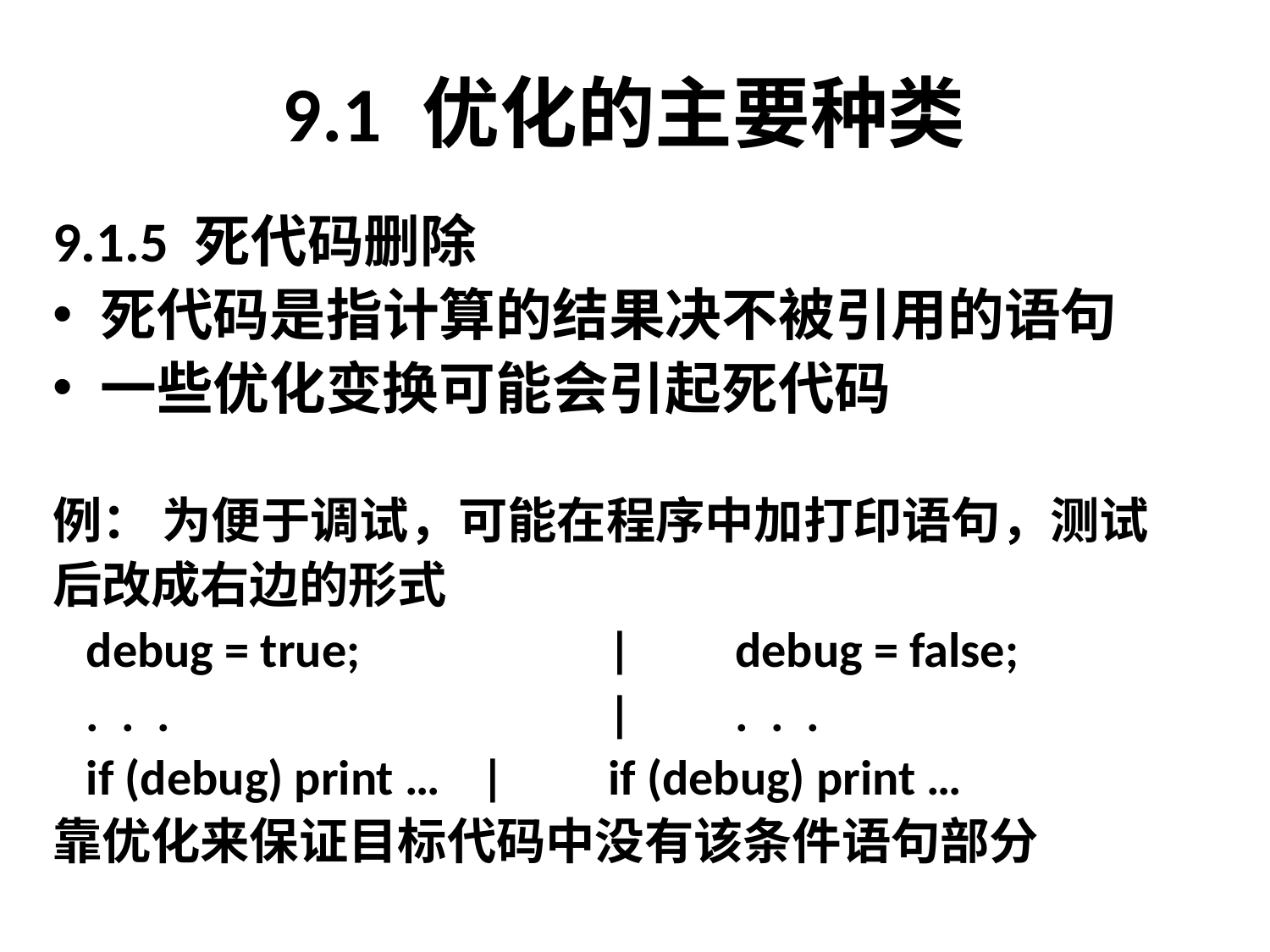

# 9.1 优化的主要种类
9.1.5 死代码删除
死代码是指计算的结果决不被引用的语句
一些优化变换可能会引起死代码

例： 为便于调试，可能在程序中加打印语句，测试
后改成右边的形式
   debug = true;		|  	debug = false;
   .  .  .				|	.  .  .
   if (debug) print …	|	if (debug) print …
靠优化来保证目标代码中没有该条件语句部分